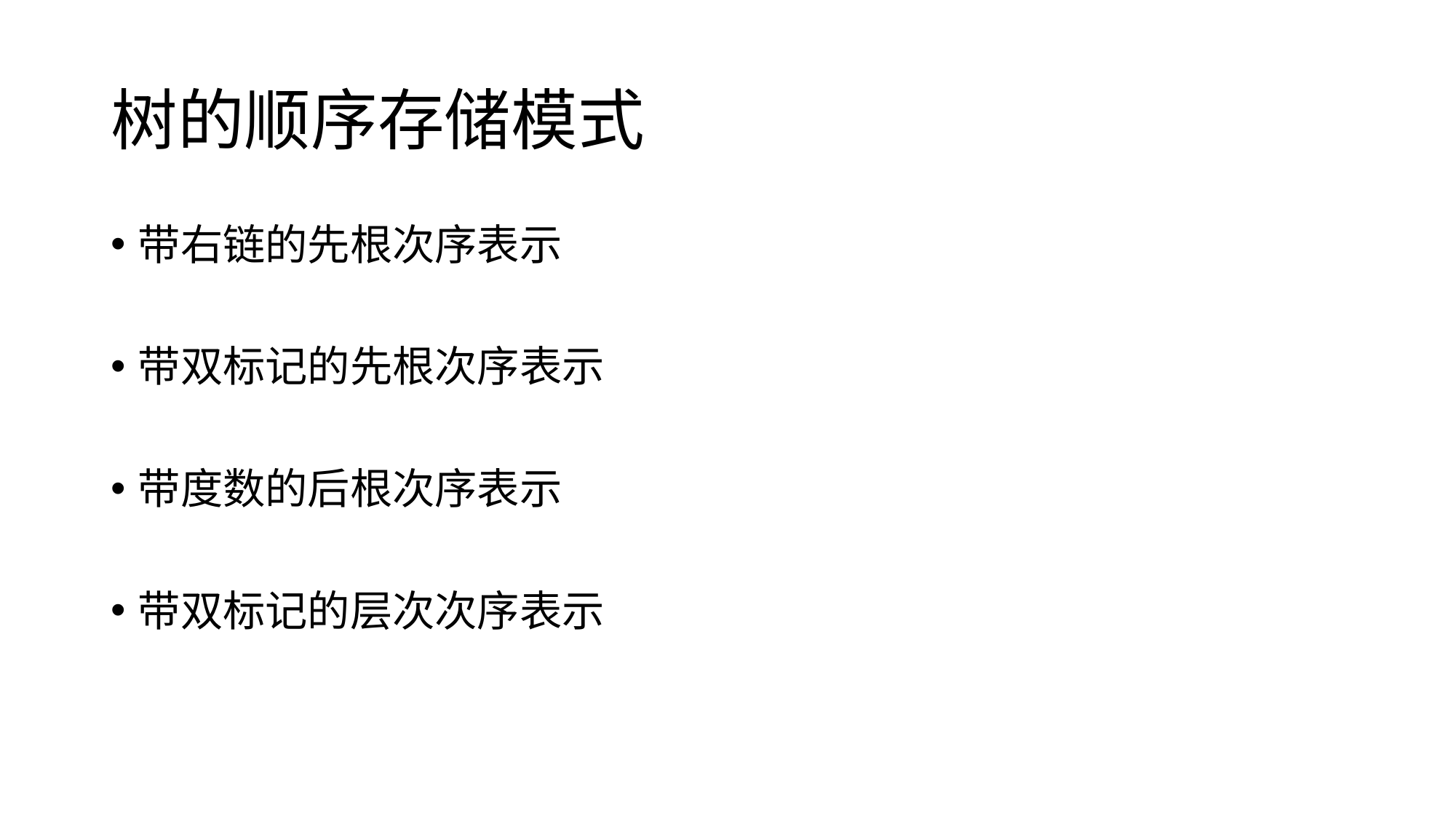

# 树的顺序存储模式
带右链的先根次序表示

带双标记的先根次序表示

带度数的后根次序表示

带双标记的层次次序表示